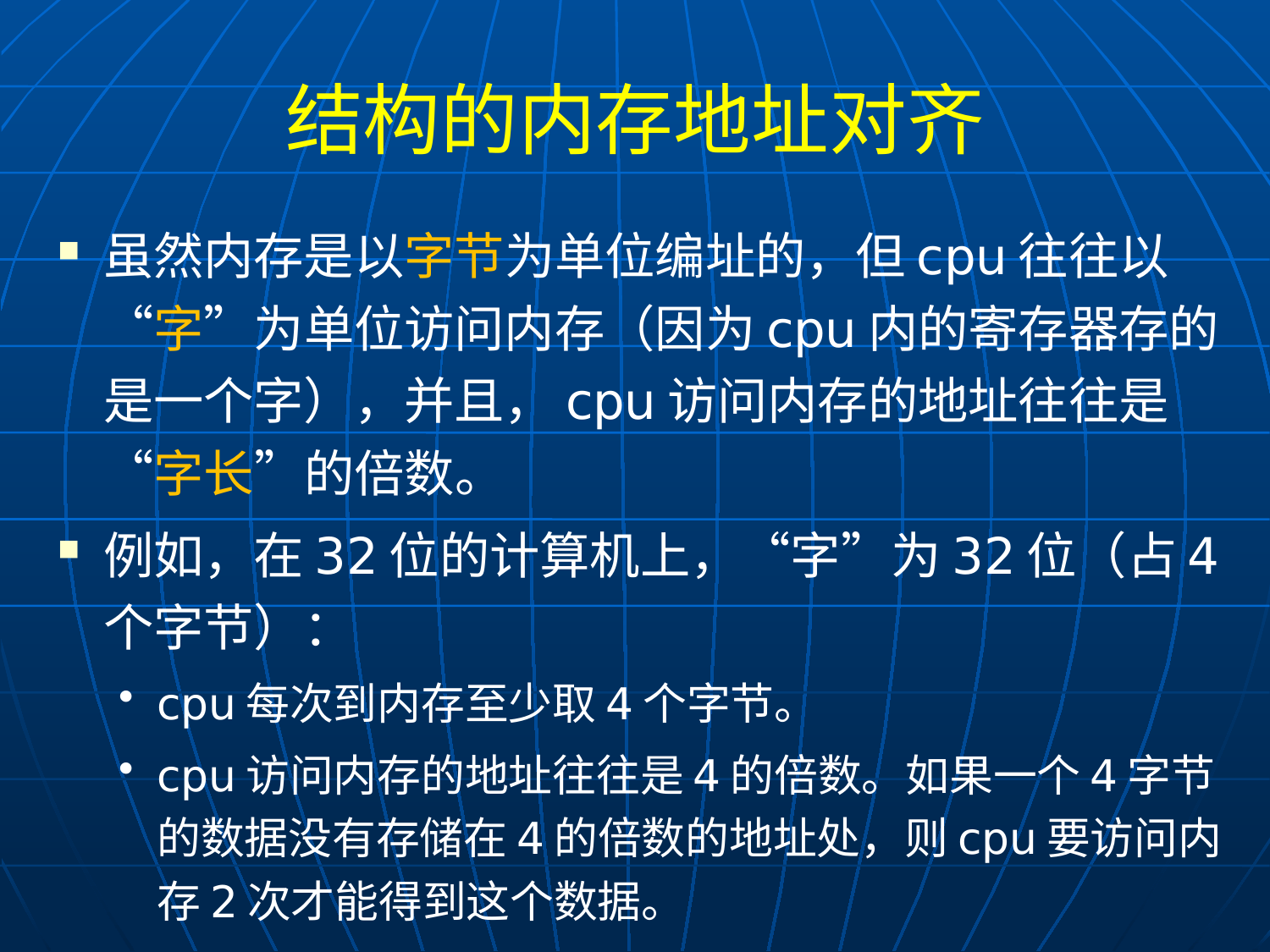

# 结构的内存地址对齐
虽然内存是以字节为单位编址的，但cpu往往以“字”为单位访问内存（因为cpu内的寄存器存的是一个字），并且，cpu访问内存的地址往往是“字长”的倍数。
例如，在32位的计算机上，“字”为32位（占4个字节）：
cpu每次到内存至少取4个字节。
cpu访问内存的地址往往是4的倍数。如果一个4字节的数据没有存储在4的倍数的地址处，则cpu要访问内存2次才能得到这个数据。